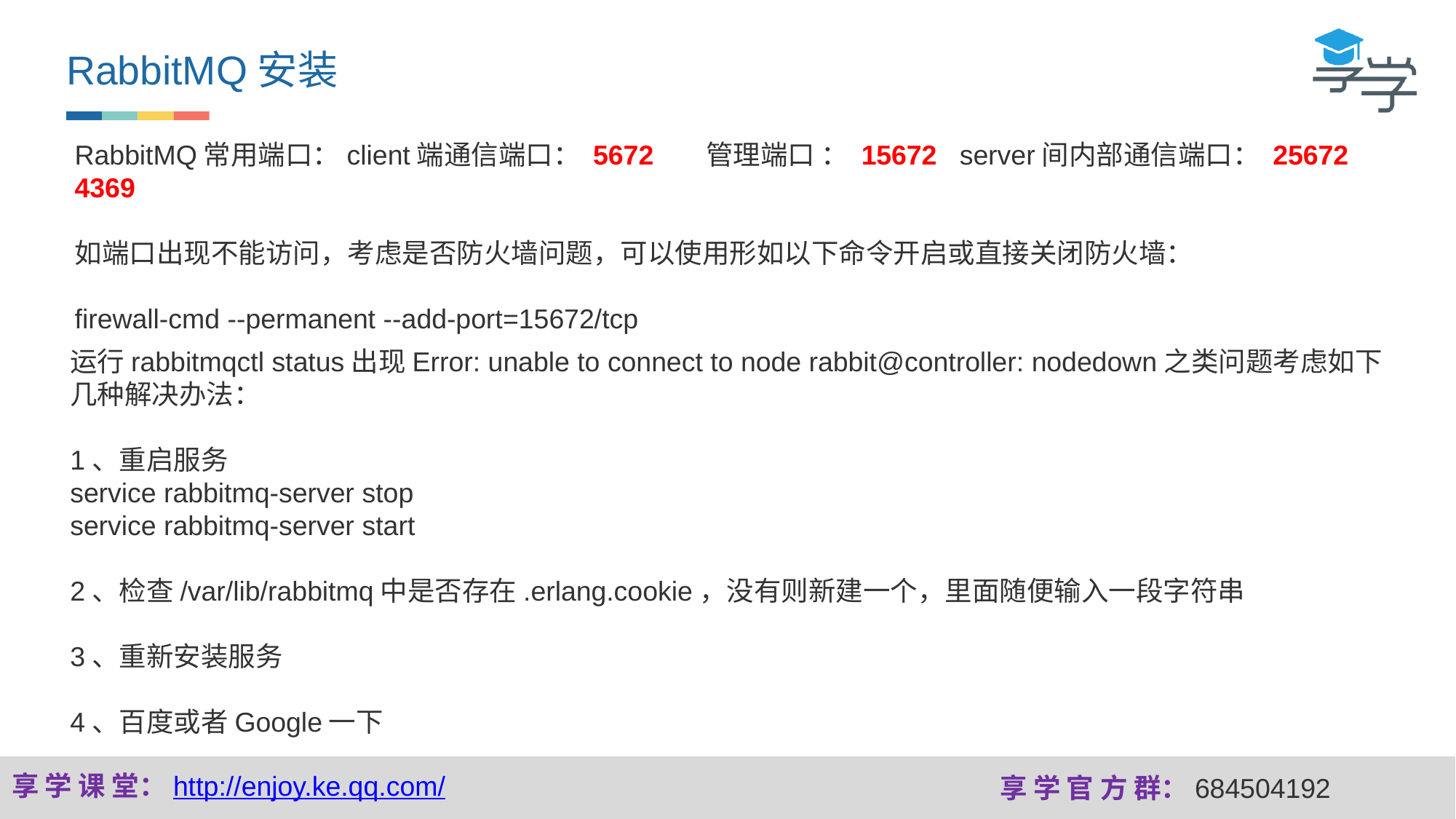

RabbitMQ安装

RabbitMQ常用端口：client端通信端口： 5672      管理端口 ： 15672   server间内部通信端口： 25672 4369

如端口出现不能访问，考虑是否防火墙问题，可以使用形如以下命令开启或直接关闭防火墙：

firewall-cmd --permanent --add-port=15672/tcp
运行rabbitmqctl status出现Error: unable to connect to node rabbit@controller: nodedown之类问题考虑如下几种解决办法：

1、重启服务
service rabbitmq-server stop
service rabbitmq-server start

2、检查/var/lib/rabbitmq中是否存在.erlang.cookie，没有则新建一个，里面随便输入一段字符串

3、重新安装服务

4、百度或者Google一下